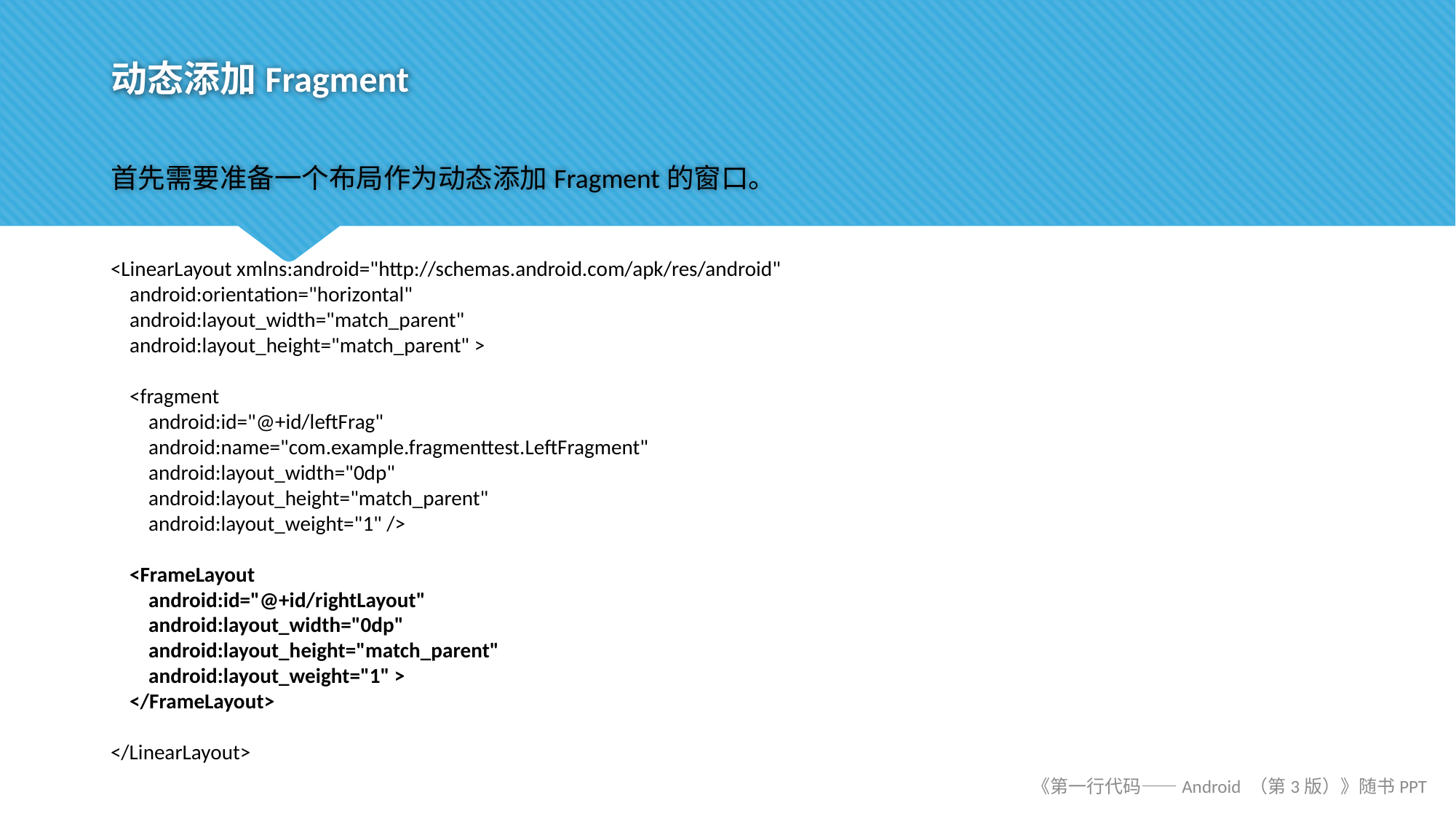

# 动态添加Fragment
首先需要准备一个布局作为动态添加Fragment的窗口。
<LinearLayout xmlns:android="http://schemas.android.com/apk/res/android"
    android:orientation="horizontal"
    android:layout_width="match_parent"
    android:layout_height="match_parent" >

    <fragment
        android:id="@+id/leftFrag"
        android:name="com.example.fragmenttest.LeftFragment"
        android:layout_width="0dp"
        android:layout_height="match_parent"
        android:layout_weight="1" />

    <FrameLayout
        android:id="@+id/rightLayout"
        android:layout_width="0dp"
        android:layout_height="match_parent"
        android:layout_weight="1" >
    </FrameLayout>

</LinearLayout>